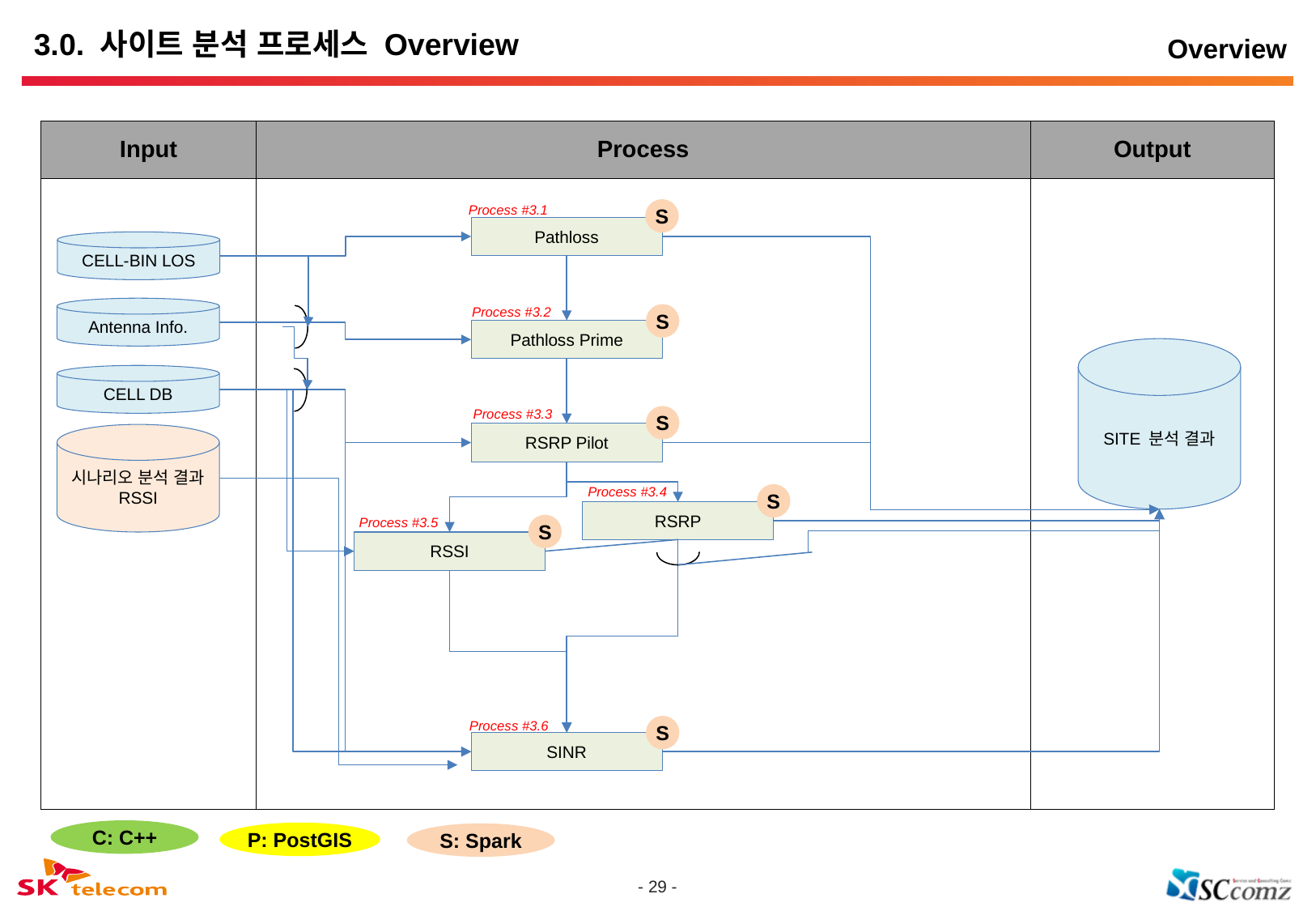

# 3.0. 사이트 분석 프로세스 Overview
Overview
| Input | Process | Output |
| --- | --- | --- |
|  |  |  |
Process #3.1
S
Pathloss
CELL-BIN LOS
Process #3.2
Antenna Info.
S

Pathloss Prime
SITE 분석 결과
CELL DB

Process #3.3
S
RSRP Pilot
시나리오 분석 결과
RSSI
Process #3.4
S
RSRP
Process #3.5
S
RSSI

Process #3.6
S
SINR

C: C++
P: PostGIS
S: Spark